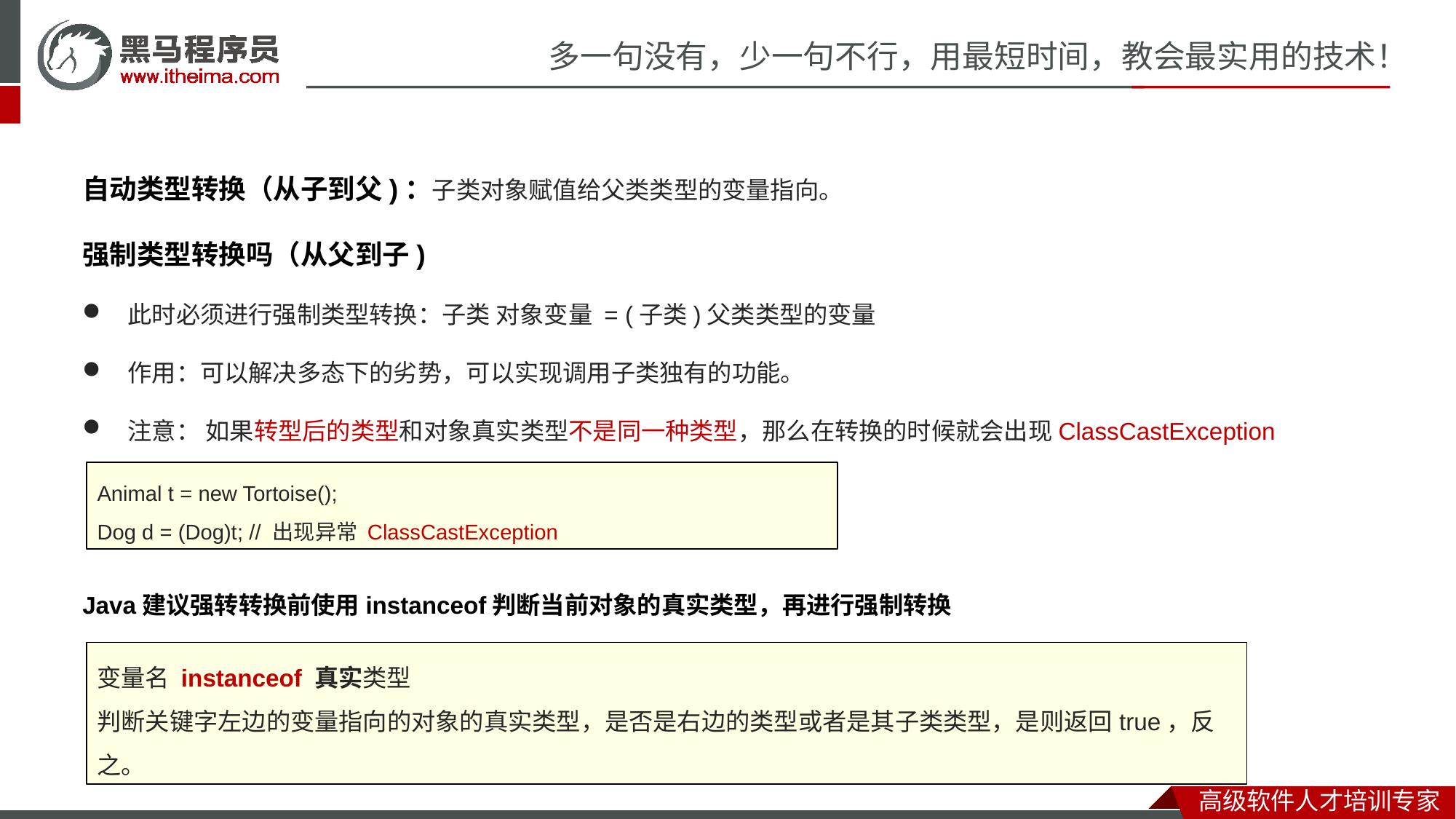

自动类型转换（从子到父)：子类对象赋值给父类类型的变量指向。
强制类型转换吗（从父到子)
 此时必须进行强制类型转换：子类 对象变量 = (子类)父类类型的变量
 作用：可以解决多态下的劣势，可以实现调用子类独有的功能。
 注意： 如果转型后的类型和对象真实类型不是同一种类型，那么在转换的时候就会出现ClassCastException

Java建议强转转换前使用instanceof判断当前对象的真实类型，再进行强制转换
Animal t = new Tortoise();
Dog d = (Dog)t; // 出现异常 ClassCastException
变量名 instanceof 真实类型
判断关键字左边的变量指向的对象的真实类型，是否是右边的类型或者是其子类类型，是则返回true，反之。